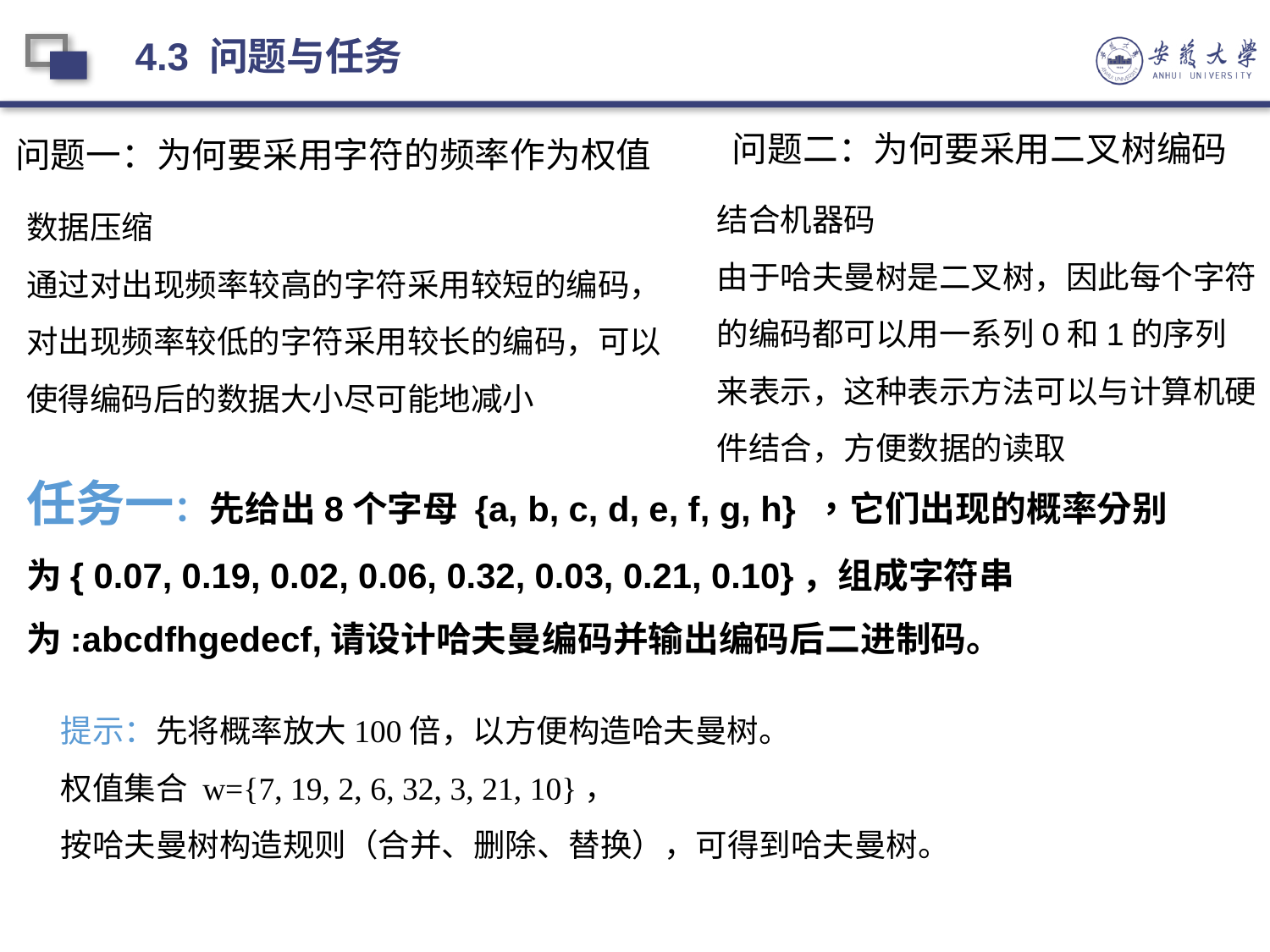

4.3 问题与任务
问题二：为何要采用二叉树编码
问题一：为何要采用字符的频率作为权值
结合机器码
由于哈夫曼树是二叉树，因此每个字符的编码都可以用一系列0和1的序列来表示，这种表示方法可以与计算机硬件结合，方便数据的读取
数据压缩
通过对出现频率较高的字符采用较短的编码，对出现频率较低的字符采用较长的编码，可以使得编码后的数据大小尽可能地减小
任务一：先给出8个字母 {a, b, c, d, e, f, g, h} ，它们出现的概率分别为{ 0.07, 0.19, 0.02, 0.06, 0.32, 0.03, 0.21, 0.10}，组成字符串为:abcdfhgedecf,请设计哈夫曼编码并输出编码后二进制码。
提示：先将概率放大100倍，以方便构造哈夫曼树。
权值集合 w={7, 19, 2, 6, 32, 3, 21, 10}，
按哈夫曼树构造规则（合并、删除、替换），可得到哈夫曼树。
23